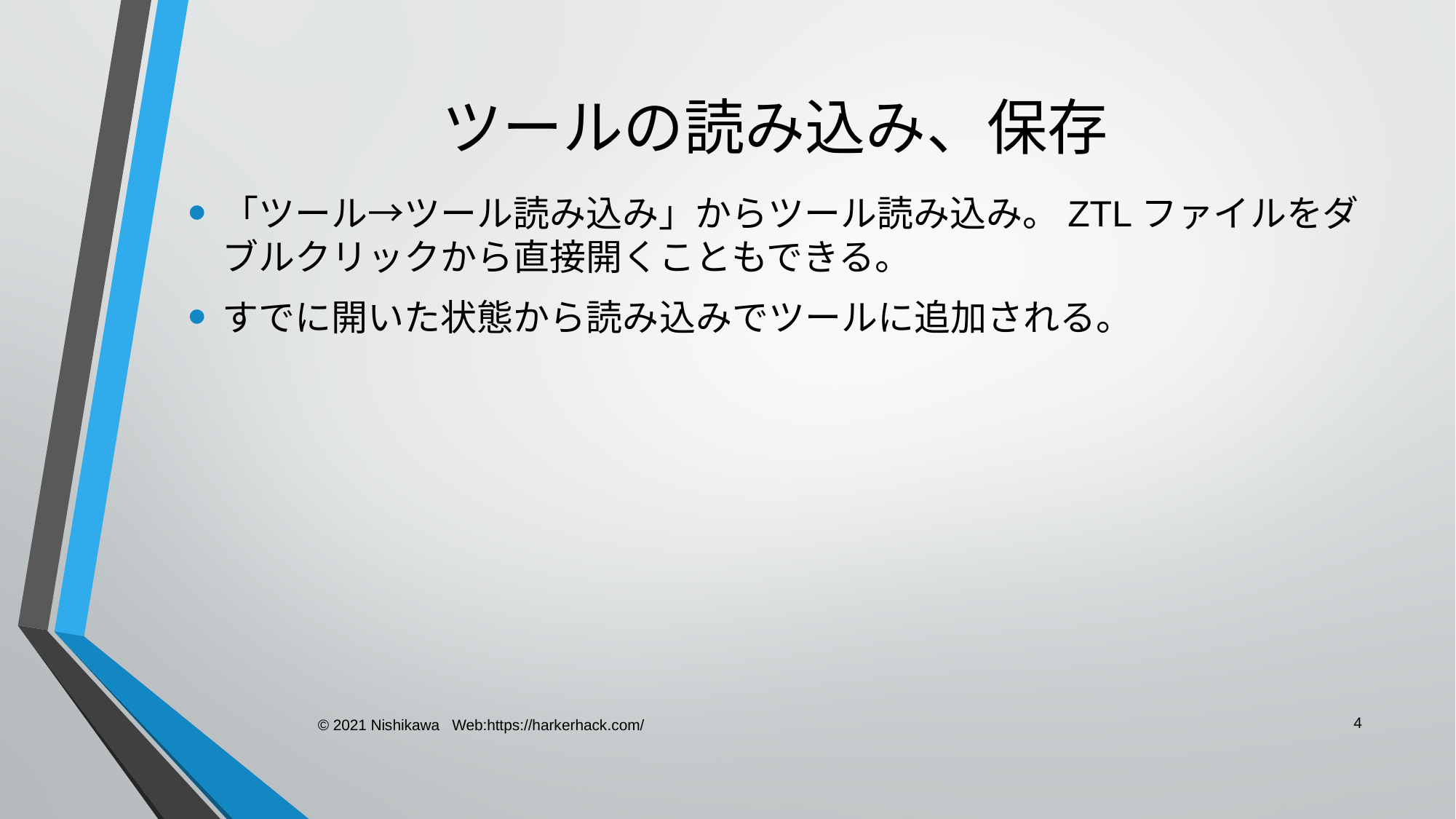

# ツールの読み込み、保存
「ツール→ツール読み込み」からツール読み込み。ZTLファイルをダブルクリックから直接開くこともできる。
すでに開いた状態から読み込みでツールに追加される。
4
© 2021 Nishikawa   Web:https://harkerhack.com/